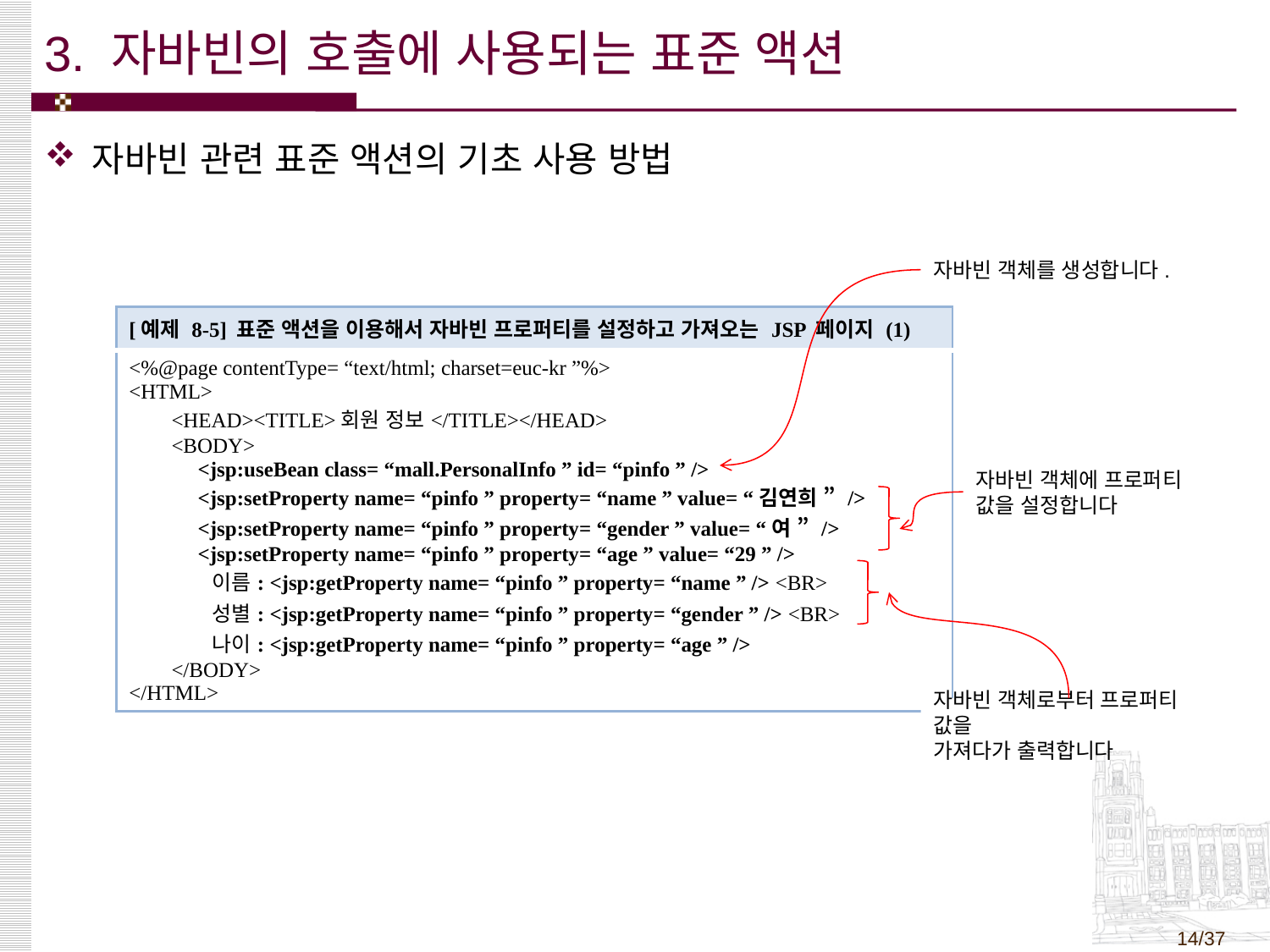

# 3. 자바빈의 호출에 사용되는 표준 액션
자바빈 관련 표준 액션의 기초 사용 방법

자바빈 객체를 생성합니다.
| [예제 8-5] 표준 액션을 이용해서 자바빈 프로퍼티를 설정하고 가져오는 JSP 페이지 (1) |
| --- |
| <%@page contentType= “text/html; charset=euc-kr ”%> <HTML> <HEAD><TITLE>회원 정보</TITLE></HEAD> <BODY> <jsp:useBean class= “mall.PersonalInfo ” id= “pinfo ” /> <jsp:setProperty name= “pinfo ” property= “name ” value= “김연희 ” /> <jsp:setProperty name= “pinfo ” property= “gender ” value= “여 ” /> <jsp:setProperty name= “pinfo ” property= “age ” value= “29 ” /> 이름: <jsp:getProperty name= “pinfo ” property= “name ” /> <BR> 성별: <jsp:getProperty name= “pinfo ” property= “gender ” /> <BR> 나이: <jsp:getProperty name= “pinfo ” property= “age ” /> </BODY> </HTML> |
자바빈 객체에 프로퍼티 값을 설정합니다

자바빈 객체로부터 프로퍼티 값을
가져다가 출력합니다